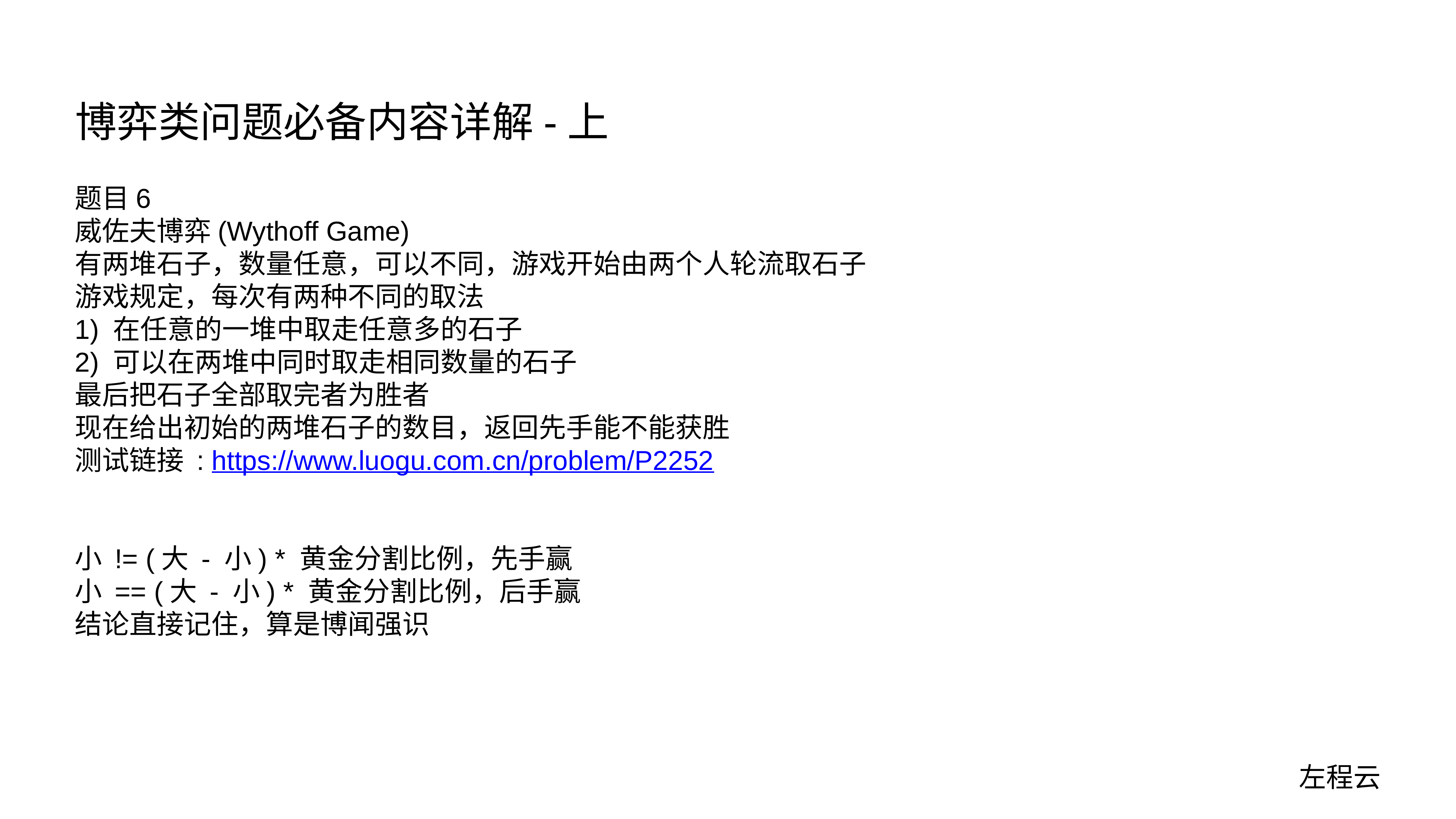

# 博弈类问题必备内容详解-上
题目6
威佐夫博弈(Wythoff Game)
有两堆石子，数量任意，可以不同，游戏开始由两个人轮流取石子
游戏规定，每次有两种不同的取法
1) 在任意的一堆中取走任意多的石子
2) 可以在两堆中同时取走相同数量的石子
最后把石子全部取完者为胜者
现在给出初始的两堆石子的数目，返回先手能不能获胜
测试链接 : https://www.luogu.com.cn/problem/P2252

小 != (大 - 小) * 黄金分割比例，先手赢
小 == (大 - 小) * 黄金分割比例，后手赢
结论直接记住，算是博闻强识
左程云